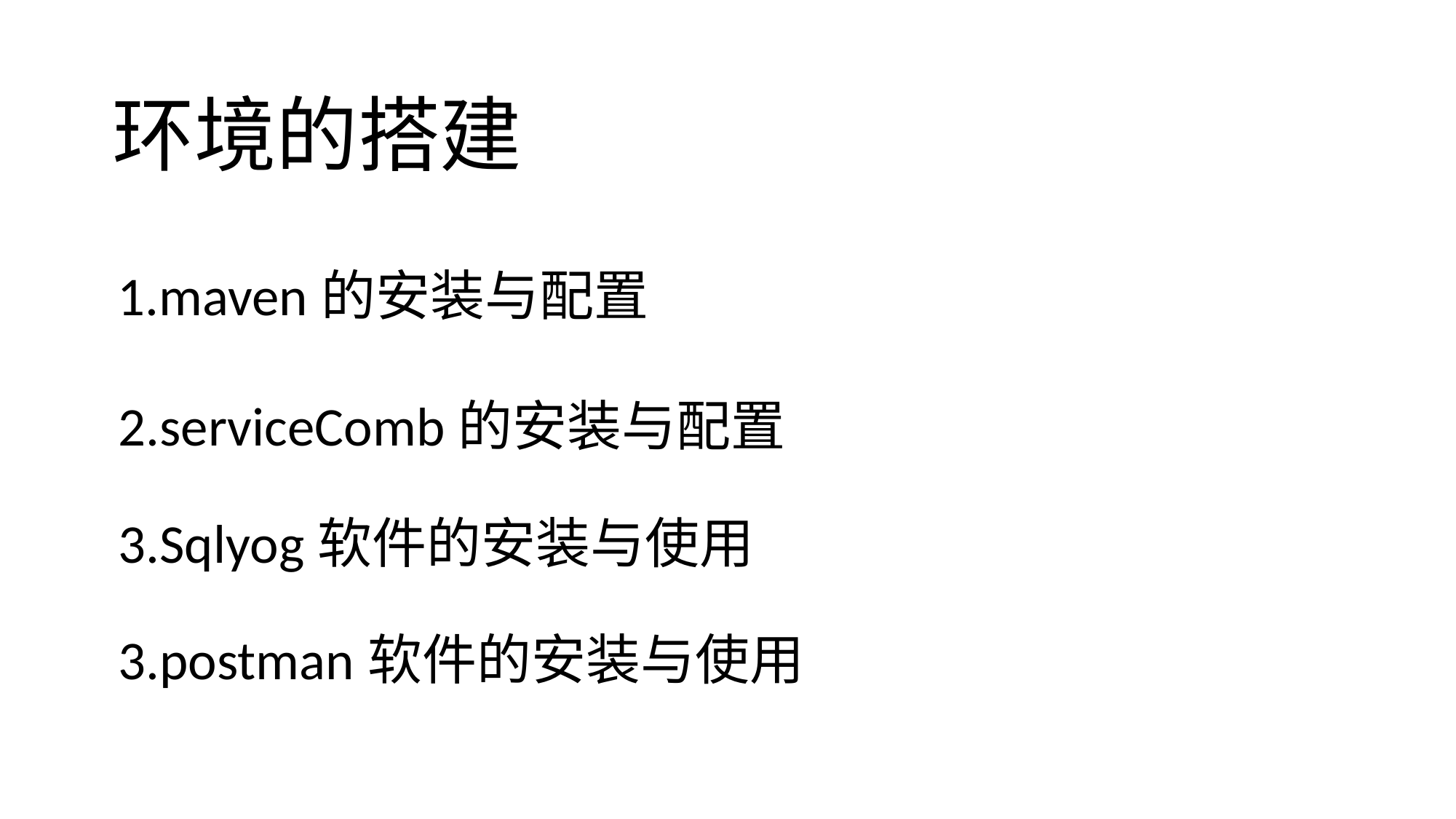

环境的搭建
1.maven的安装与配置
2.serviceComb的安装与配置
3.Sqlyog软件的安装与使用
3.postman软件的安装与使用